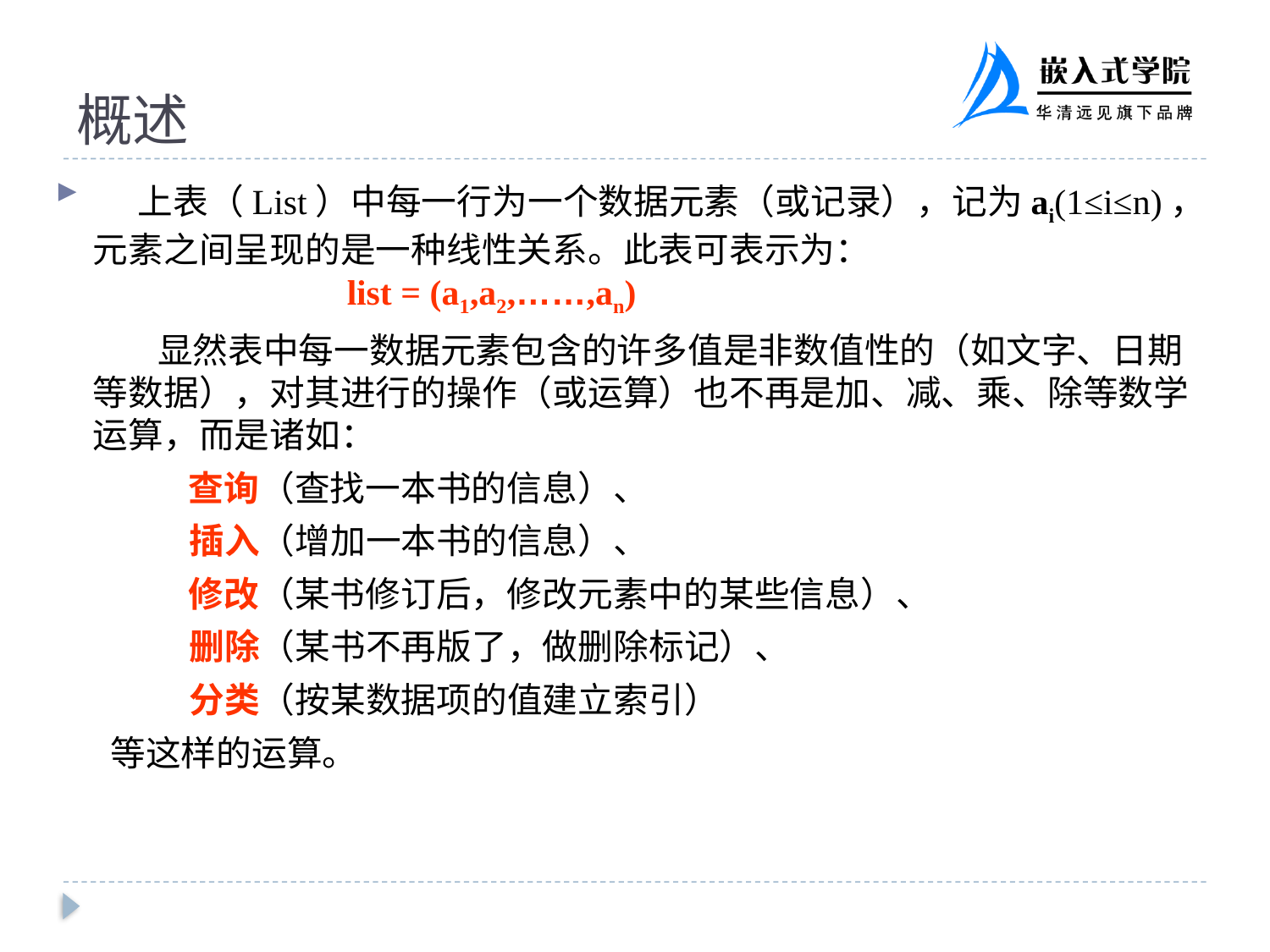

# 概述
   上表（List）中每一行为一个数据元素（或记录），记为ai(1≤i≤n)，元素之间呈现的是一种线性关系。此表可表示为：	                                  		list = (a1,a2,……,an)
            显然表中每一数据元素包含的许多值是非数值性的（如文字、日期等数据），对其进行的操作（或运算）也不再是加、减、乘、除等数学运算，而是诸如：
                查询（查找一本书的信息）、
                插入（增加一本书的信息）、
                修改（某书修订后，修改元素中的某些信息）、
                删除（某书不再版了，做删除标记）、
                分类（按某数据项的值建立索引）
      等这样的运算。
5